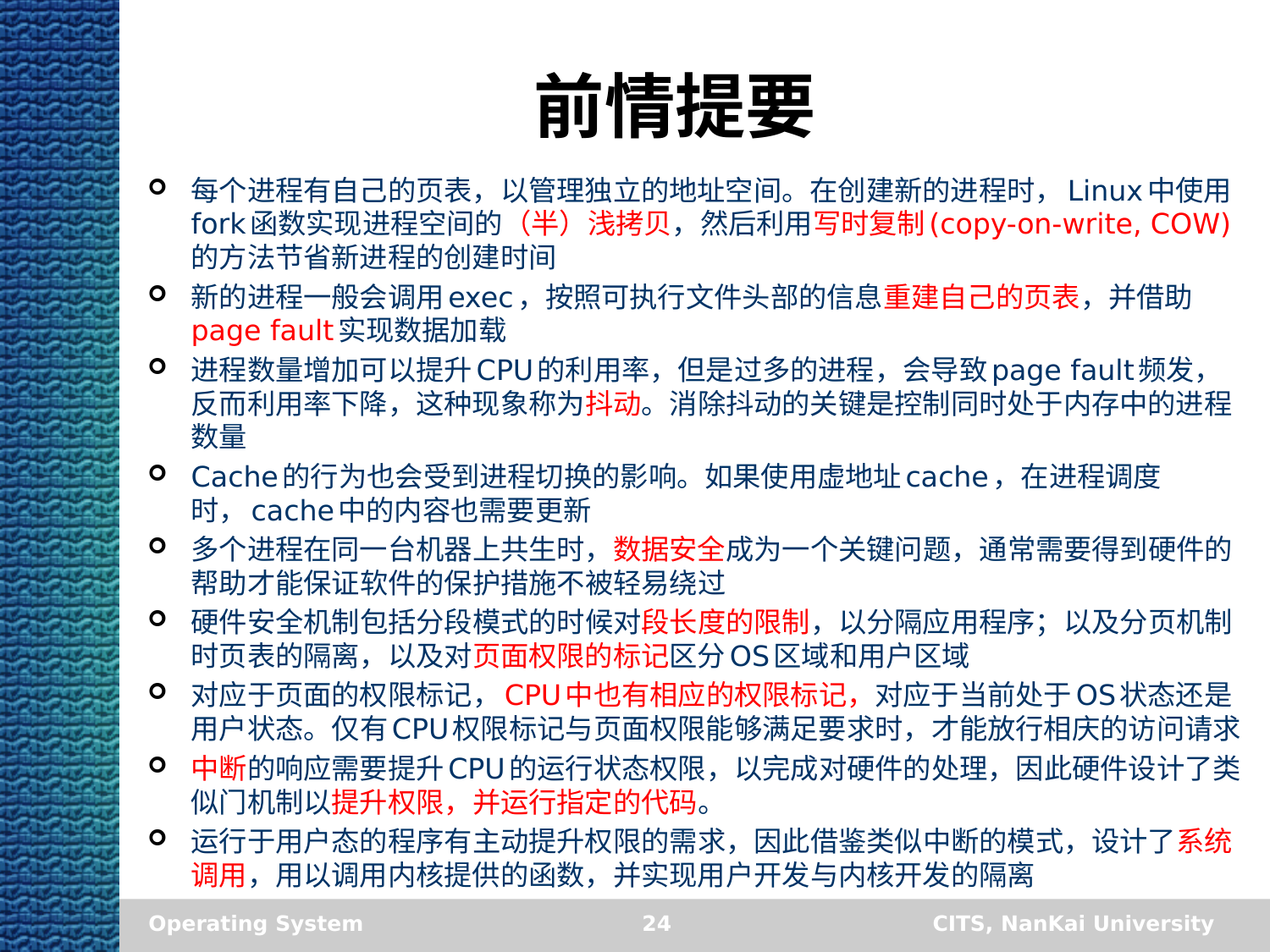

# 前情提要
每个进程有自己的页表，以管理独立的地址空间。在创建新的进程时，Linux中使用fork函数实现进程空间的（半）浅拷贝，然后利用写时复制(copy-on-write, COW)的方法节省新进程的创建时间
新的进程一般会调用exec，按照可执行文件头部的信息重建自己的页表，并借助page fault实现数据加载
进程数量增加可以提升CPU的利用率，但是过多的进程，会导致page fault频发，反而利用率下降，这种现象称为抖动。消除抖动的关键是控制同时处于内存中的进程数量
Cache的行为也会受到进程切换的影响。如果使用虚地址cache，在进程调度时，cache中的内容也需要更新
多个进程在同一台机器上共生时，数据安全成为一个关键问题，通常需要得到硬件的帮助才能保证软件的保护措施不被轻易绕过
硬件安全机制包括分段模式的时候对段长度的限制，以分隔应用程序；以及分页机制时页表的隔离，以及对页面权限的标记区分OS区域和用户区域
对应于页面的权限标记，CPU中也有相应的权限标记，对应于当前处于OS状态还是用户状态。仅有CPU权限标记与页面权限能够满足要求时，才能放行相庆的访问请求
中断的响应需要提升CPU的运行状态权限，以完成对硬件的处理，因此硬件设计了类似门机制以提升权限，并运行指定的代码。
运行于用户态的程序有主动提升权限的需求，因此借鉴类似中断的模式，设计了系统调用，用以调用内核提供的函数，并实现用户开发与内核开发的隔离
Operating System
24
CITS, NanKai University